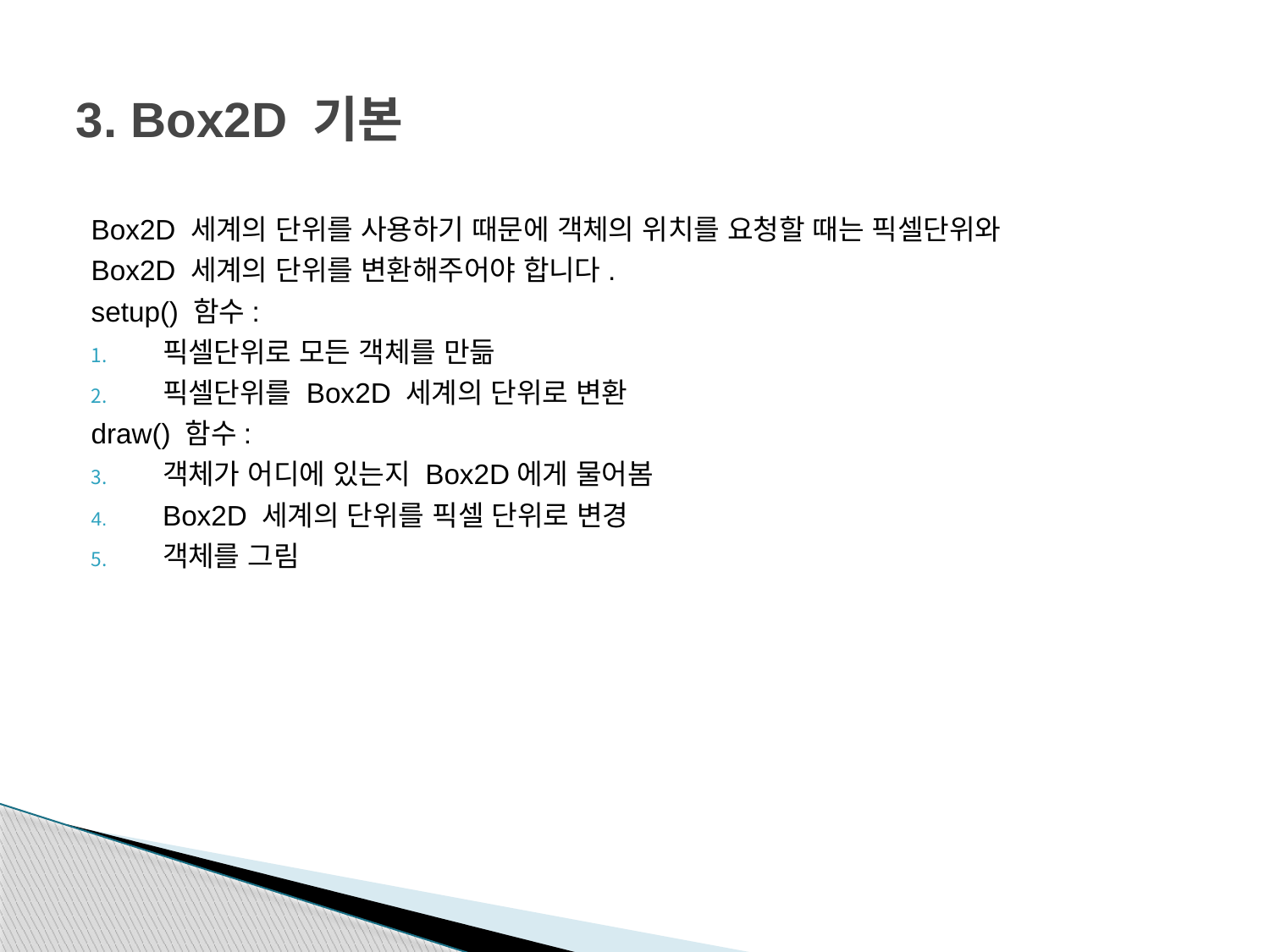

# 3. Box2D 기본
Box2D 세계의 단위를 사용하기 때문에 객체의 위치를 요청할 때는 픽셀단위와
Box2D 세계의 단위를 변환해주어야 합니다.
setup() 함수:
픽셀단위로 모든 객체를 만듦
픽셀단위를 Box2D 세계의 단위로 변환
draw() 함수:
객체가 어디에 있는지 Box2D에게 물어봄
Box2D 세계의 단위를 픽셀 단위로 변경
객체를 그림